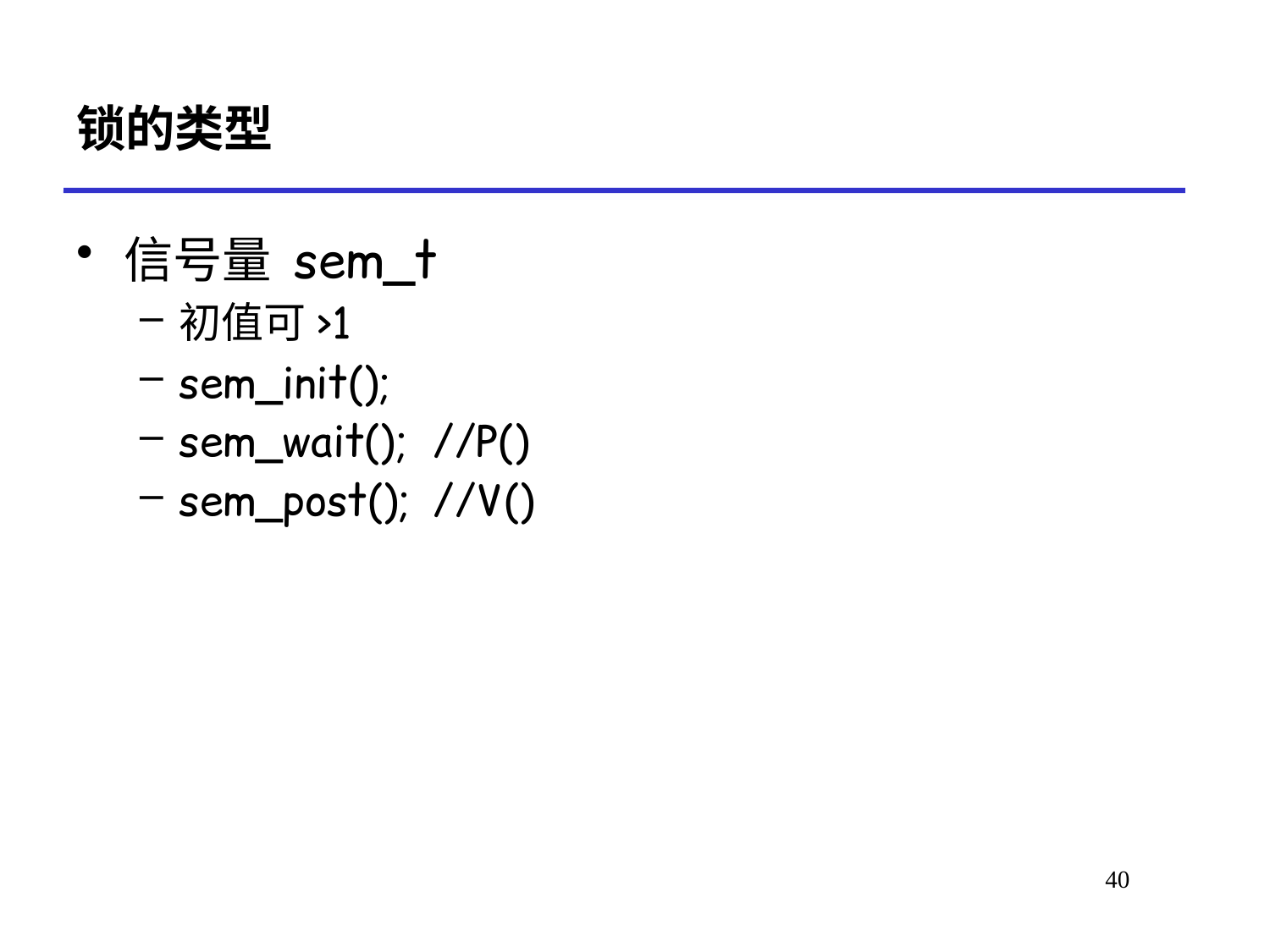

# 锁的类型
信号量 sem_t
初值可>1
sem_init();
sem_wait();	//P()
sem_post();	//V()

40